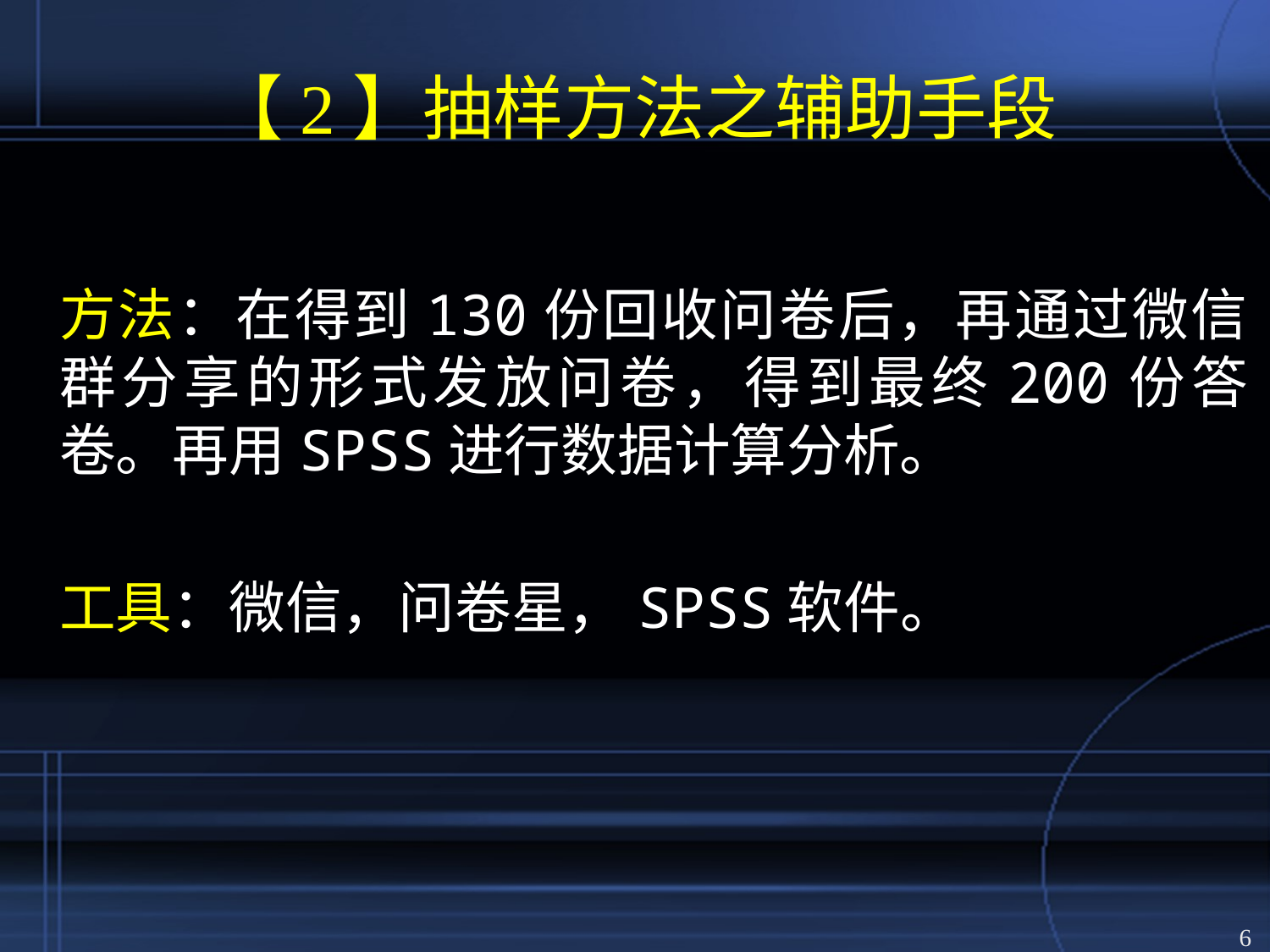

# 【2】抽样方法之辅助手段
方法：在得到130份回收问卷后，再通过微信群分享的形式发放问卷，得到最终200份答卷。再用SPSS进行数据计算分析。

工具：微信，问卷星，SPSS软件。

6